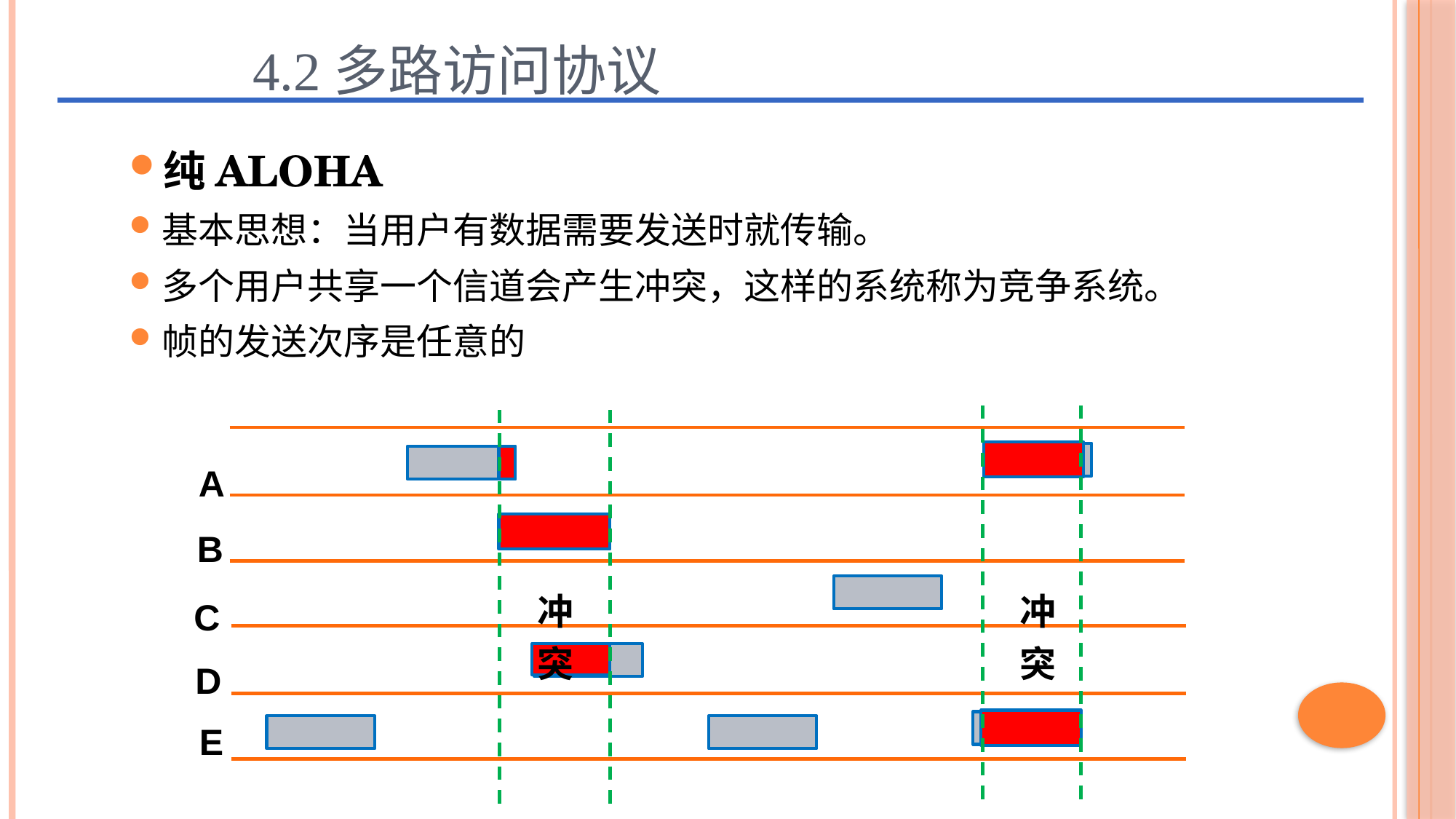

# 4.2多路访问协议
纯ALOHA
基本思想：当用户有数据需要发送时就传输。
多个用户共享一个信道会产生冲突，这样的系统称为竞争系统。
帧的发送次序是任意的

A

B

冲突
冲突

C

D
E